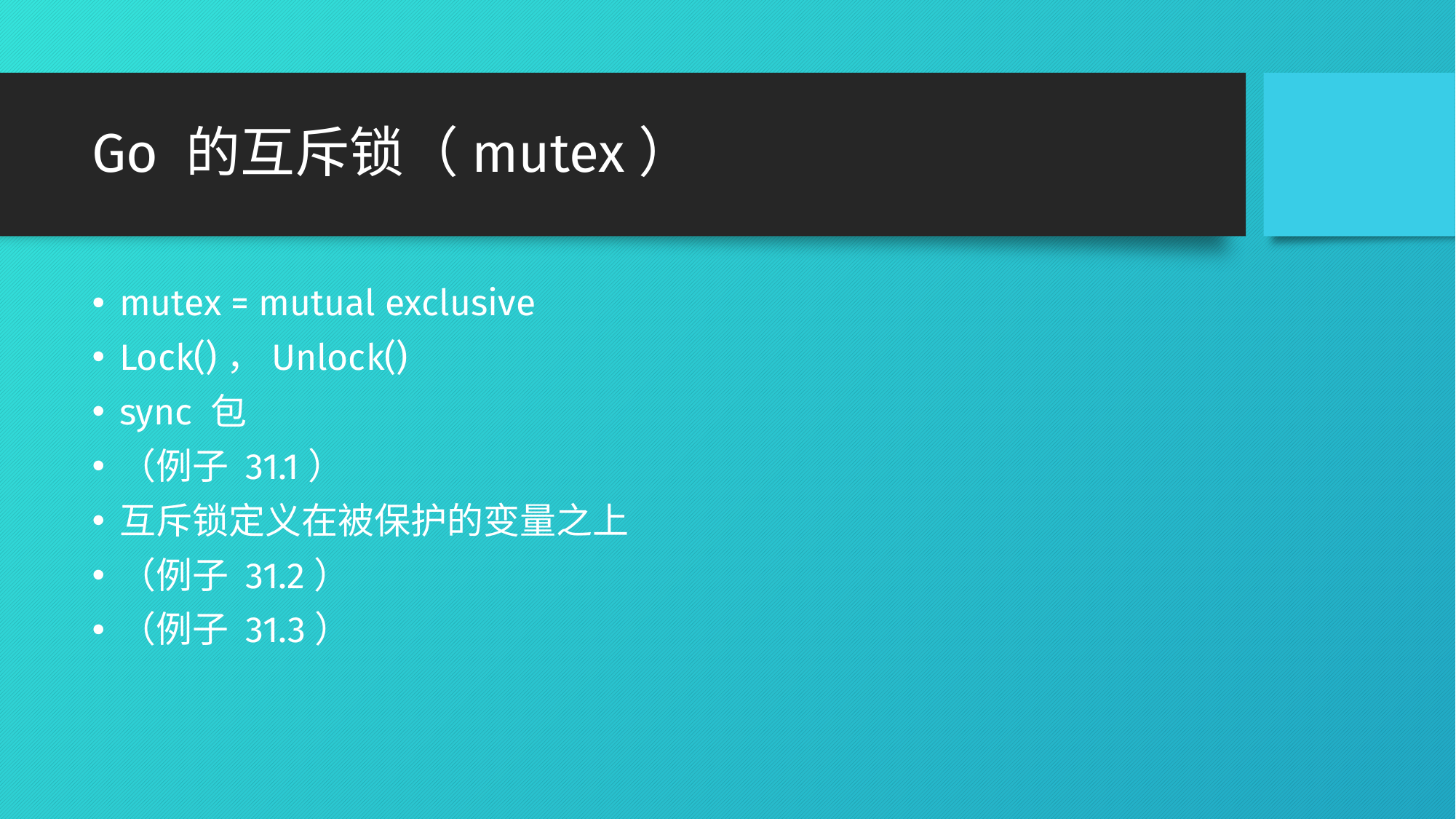

# Go 的互斥锁（mutex）
mutex = mutual exclusive
Lock()，Unlock()
sync 包
（例子 31.1）
互斥锁定义在被保护的变量之上
（例子 31.2）
（例子 31.3）